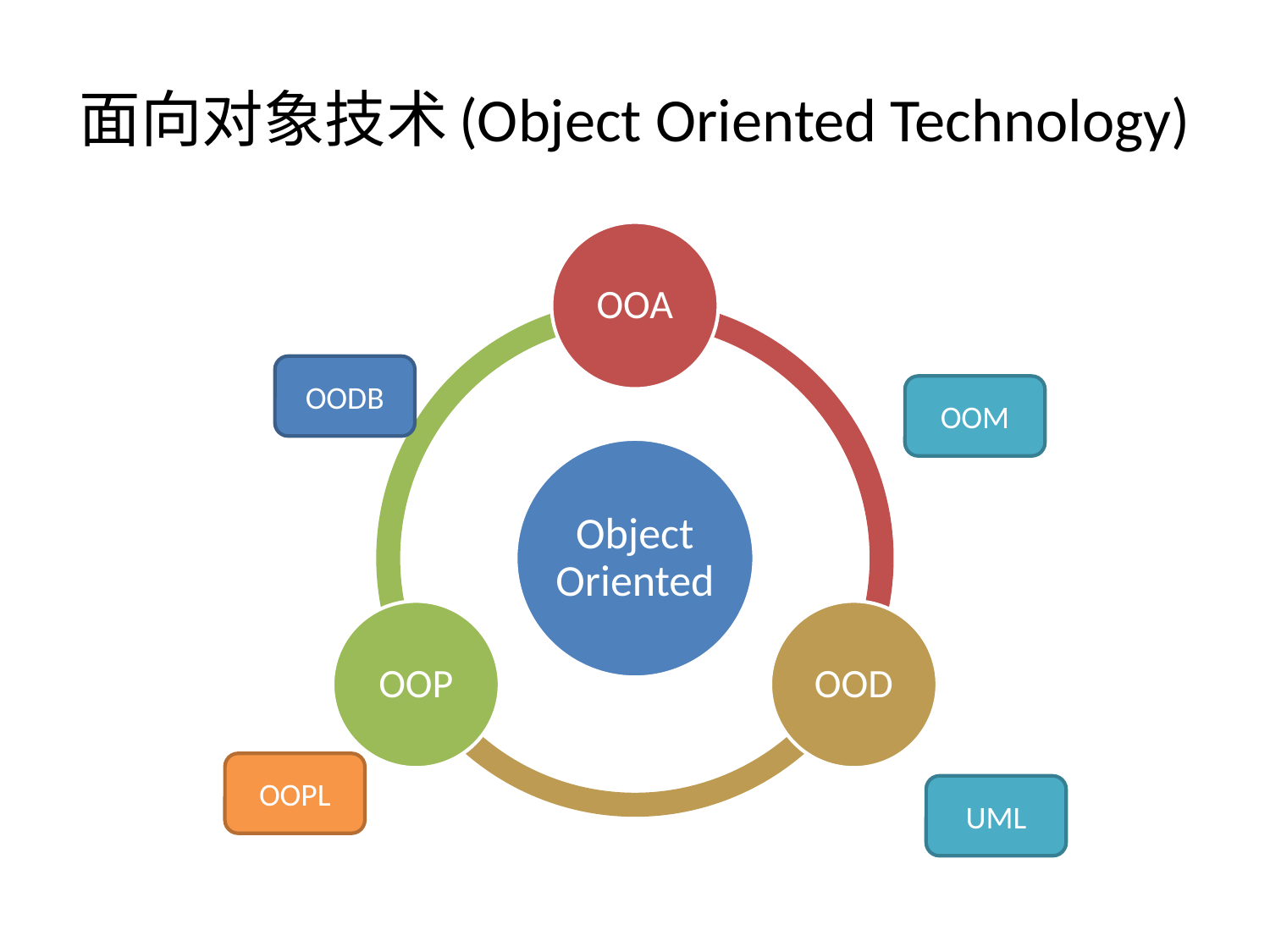

# 面向对象技术(Object Oriented Technology)
Object Oriented
OOA
OOD
OOP
OODB
OOM
OOPL
UML